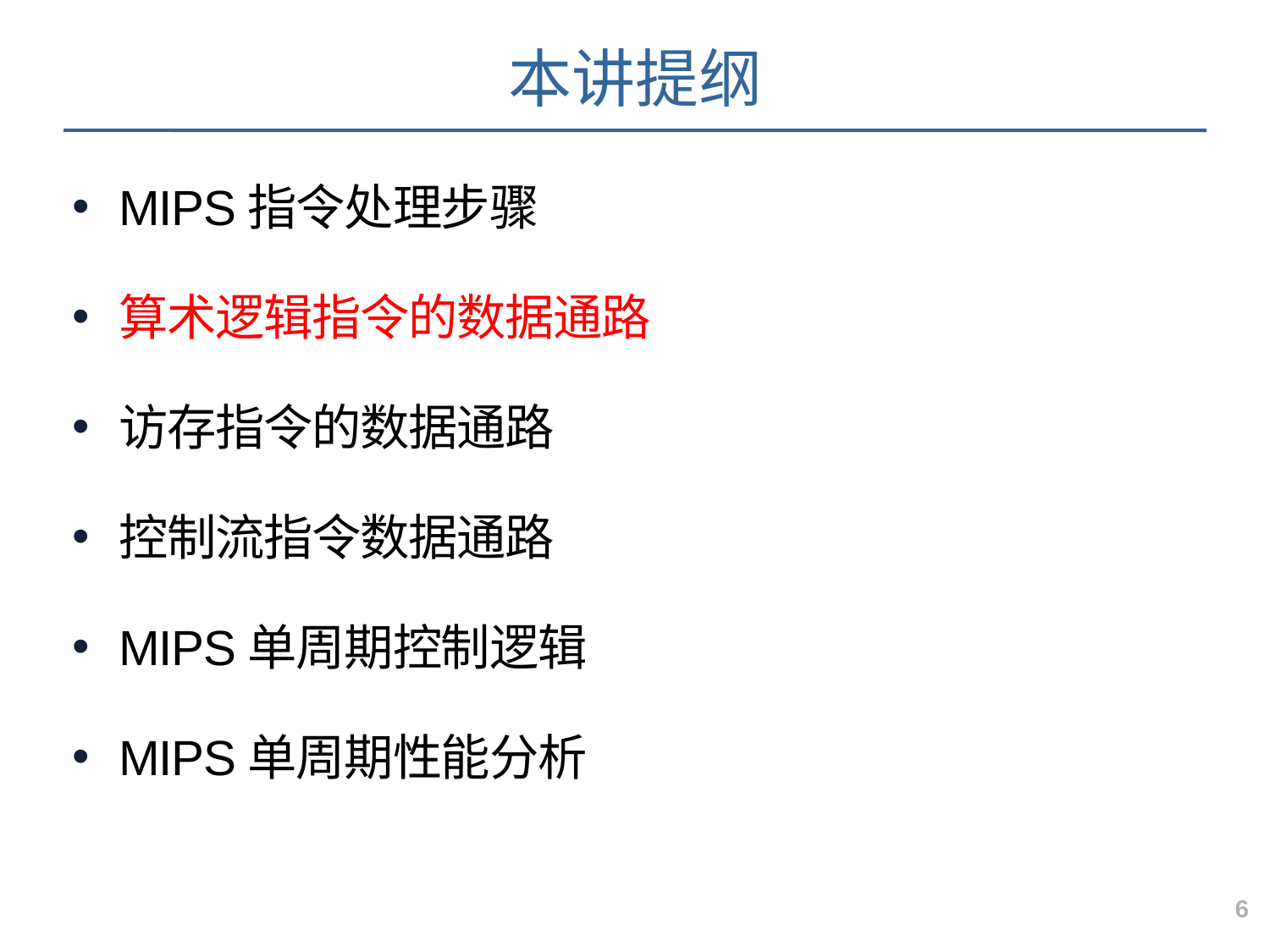

# 本讲提纲
MIPS指令处理步骤
算术逻辑指令的数据通路
访存指令的数据通路
控制流指令数据通路
MIPS单周期控制逻辑
MIPS单周期性能分析
6